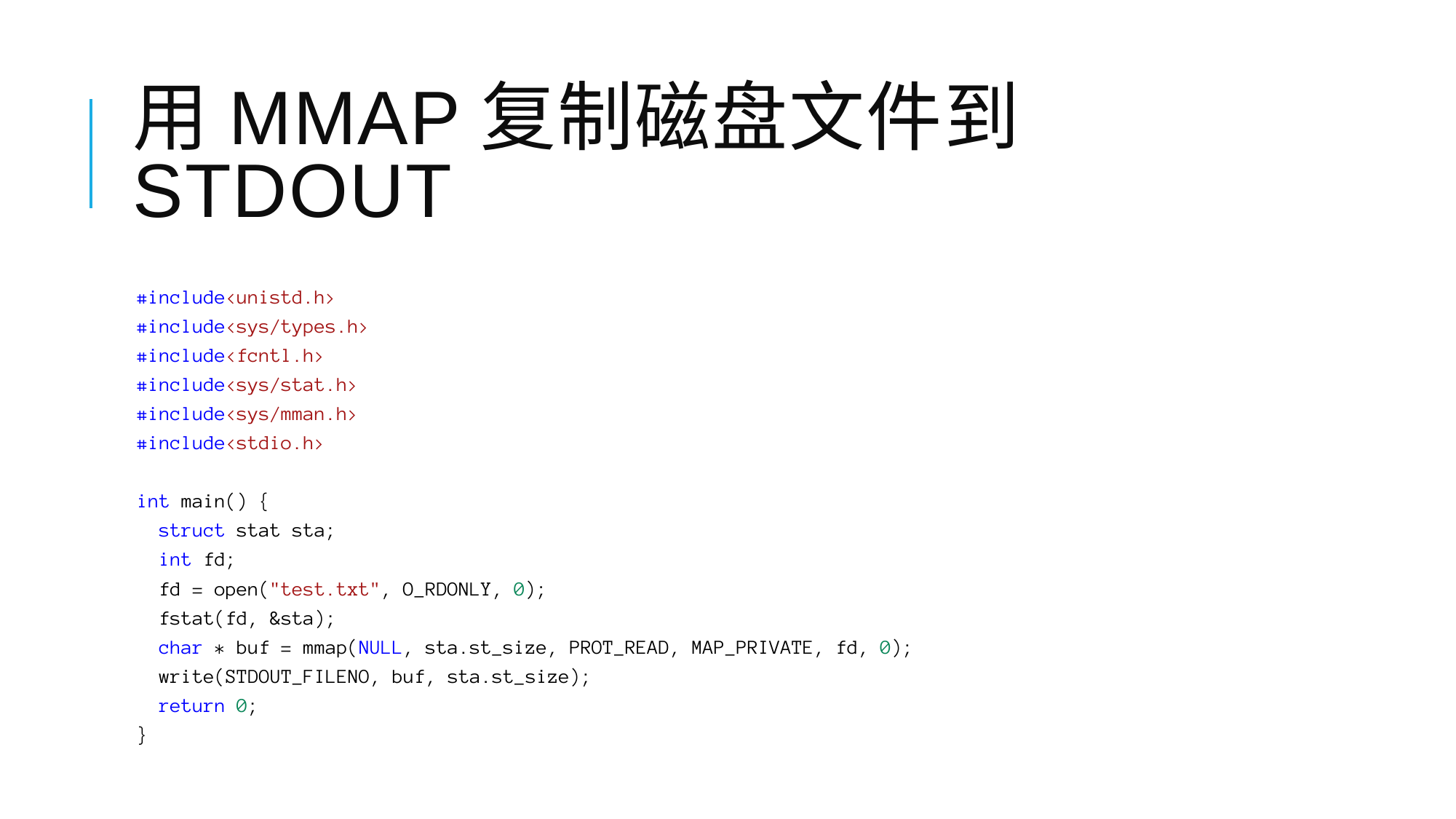

# 用mmap复制磁盘文件到stdout
#include<unistd.h>
#include<sys/types.h>
#include<fcntl.h>
#include<sys/stat.h>
#include<sys/mman.h>
#include<stdio.h>
int main() {
  struct stat sta;
  int fd;
  fd = open("test.txt", O_RDONLY, 0);
  fstat(fd, &sta);
  char * buf = mmap(NULL, sta.st_size, PROT_READ, MAP_PRIVATE, fd, 0);
  write(STDOUT_FILENO, buf, sta.st_size);
  return 0;
}